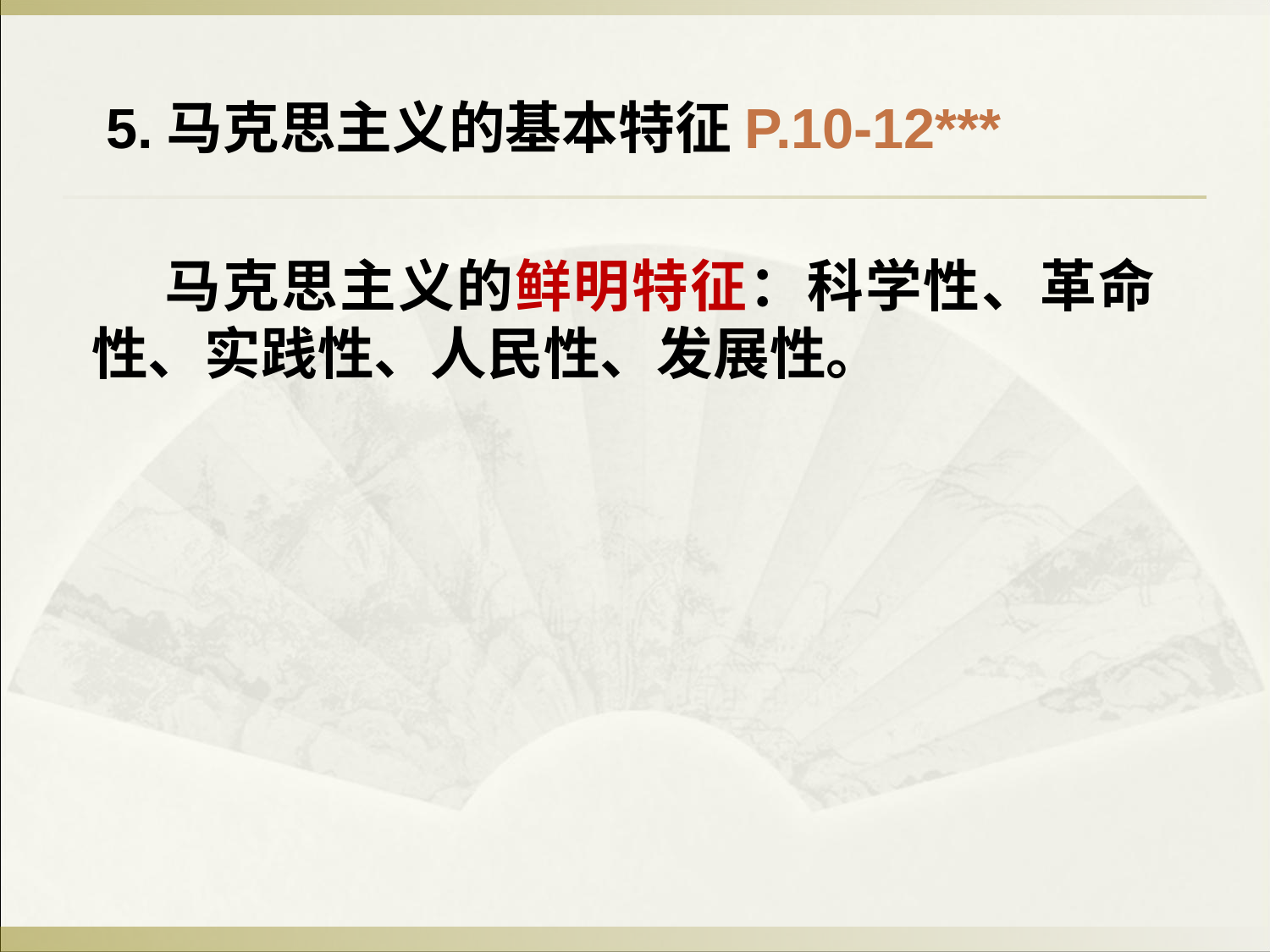

5.马克思主义的基本特征P.10-12***

    马克思主义的鲜明特征：科学性、革命性、实践性、人民性、发展性。